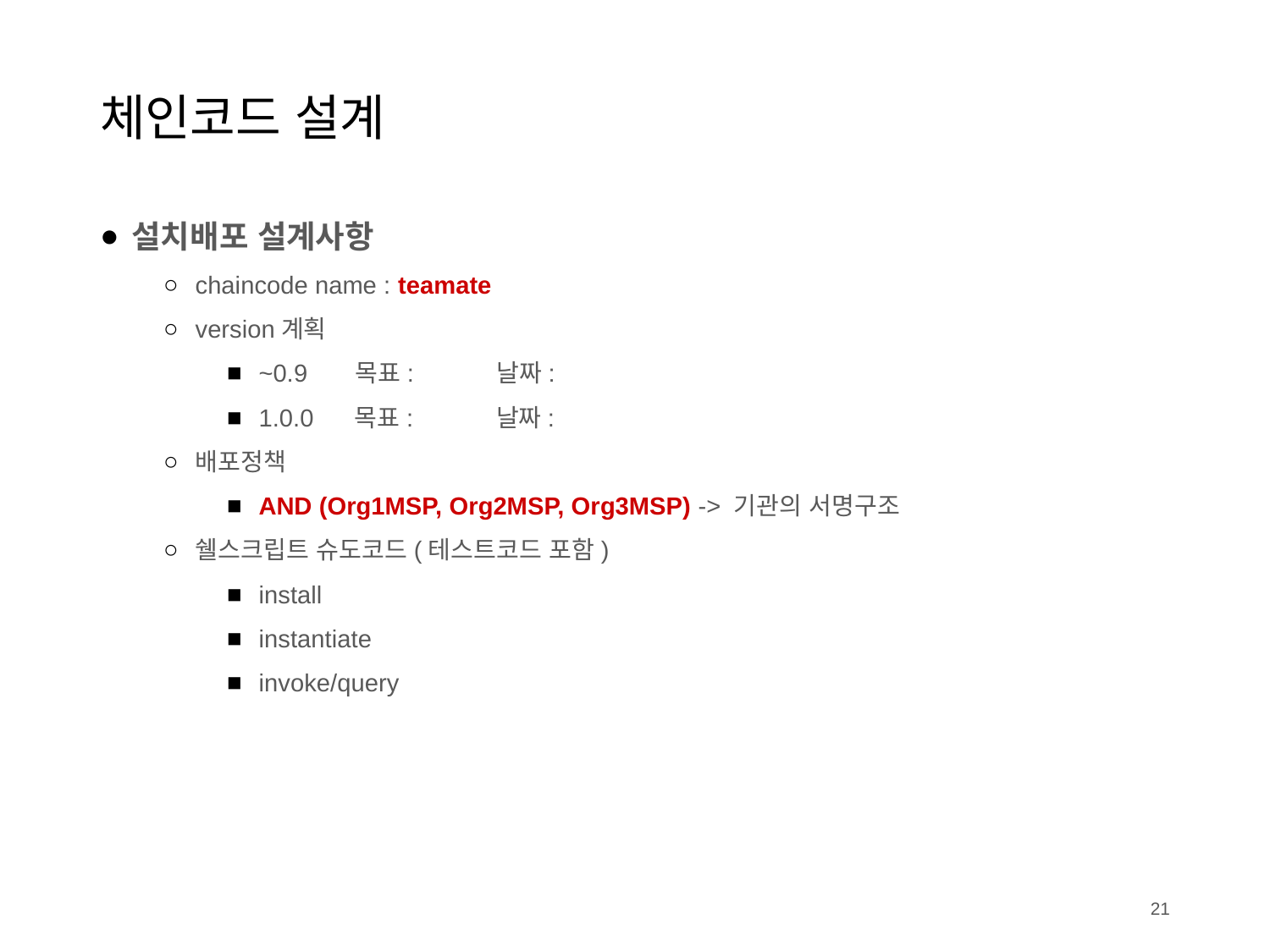

# 체인코드 설계
설치배포 설계사항
chaincode name : teamate
version계획
~0.9      목표:           날짜:
1.0.0     목표:           날짜:
배포정책
AND (Org1MSP, Org2MSP, Org3MSP) -> 기관의 서명구조
쉘스크립트 슈도코드(테스트코드 포함)
install
instantiate
invoke/query

21